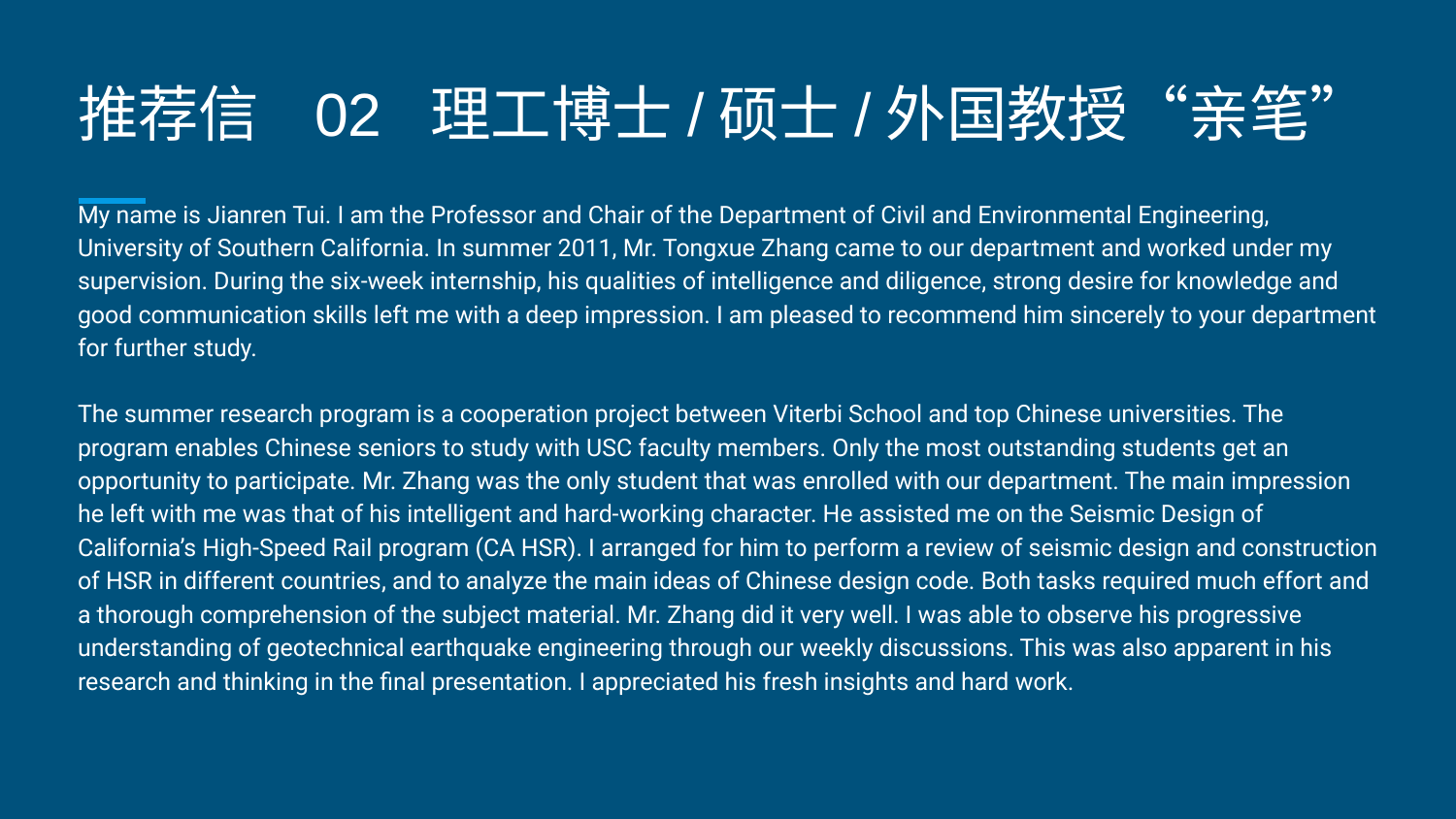

# 推荐信   02  理工博士/硕士/外国教授“亲笔”
My name is Jianren Tui. I am the Professor and Chair of the Department of Civil and Environmental Engineering, University of Southern California. In summer 2011, Mr. Tongxue Zhang came to our department and worked under my supervision. During the six-week internship, his qualities of intelligence and diligence, strong desire for knowledge and good communication skills left me with a deep impression. I am pleased to recommend him sincerely to your department for further study.
The summer research program is a cooperation project between Viterbi School and top Chinese universities. The program enables Chinese seniors to study with USC faculty members. Only the most outstanding students get an opportunity to participate. Mr. Zhang was the only student that was enrolled with our department. The main impression he left with me was that of his intelligent and hard-working character. He assisted me on the Seismic Design of California’s High-Speed Rail program (CA HSR). I arranged for him to perform a review of seismic design and construction of HSR in different countries, and to analyze the main ideas of Chinese design code. Both tasks required much effort and a thorough comprehension of the subject material. Mr. Zhang did it very well. I was able to observe his progressive understanding of geotechnical earthquake engineering through our weekly discussions. This was also apparent in his research and thinking in the final presentation. I appreciated his fresh insights and hard work.